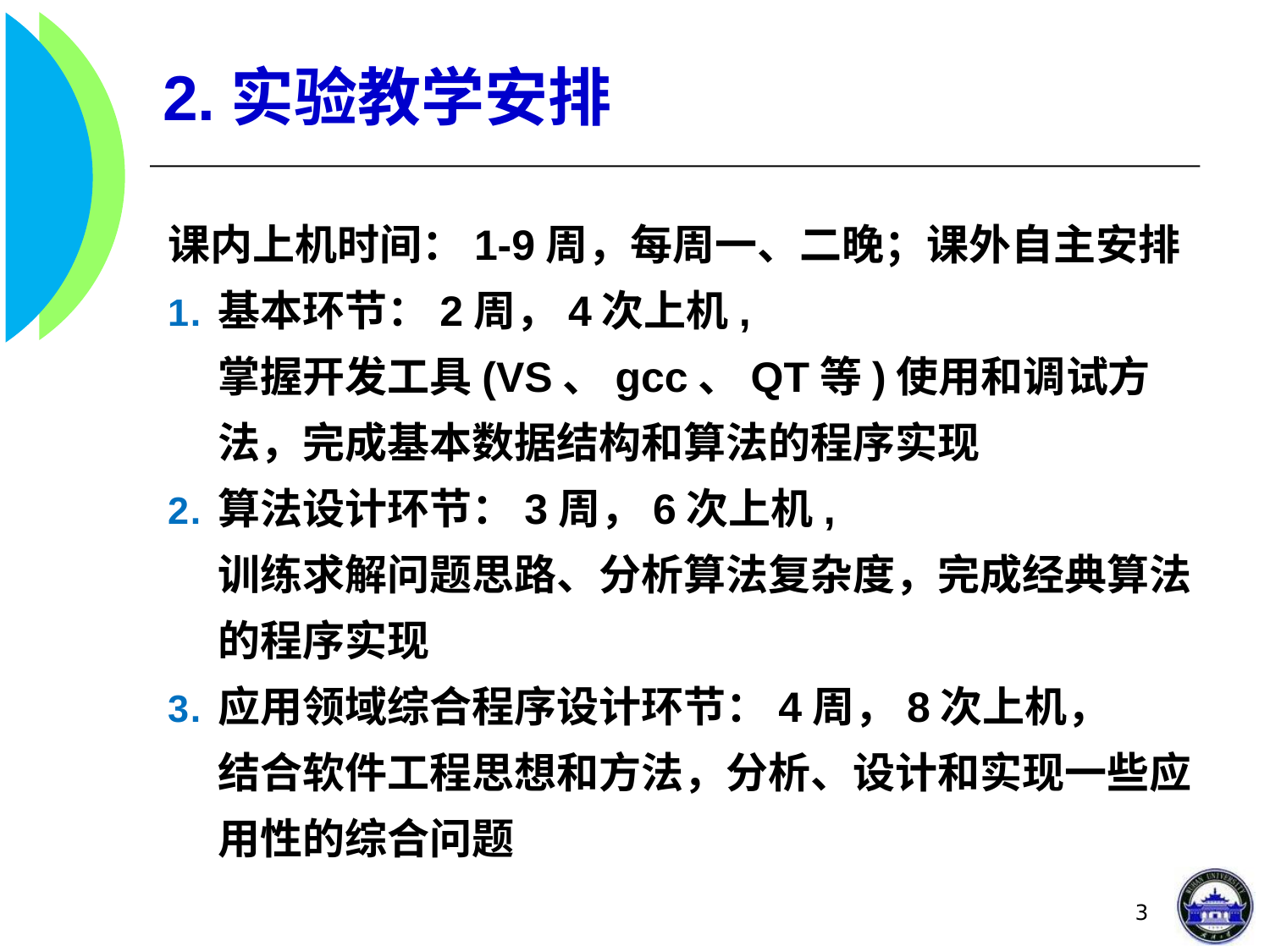

# 2.实验教学安排
课内上机时间：1-9周，每周一、二晚；课外自主安排
基本环节：2周，4次上机,
掌握开发工具(VS、gcc、QT等)使用和调试方法，完成基本数据结构和算法的程序实现
算法设计环节：3周，6次上机,
训练求解问题思路、分析算法复杂度，完成经典算法的程序实现
应用领域综合程序设计环节：4周，8次上机，
结合软件工程思想和方法，分析、设计和实现一些应用性的综合问题
3